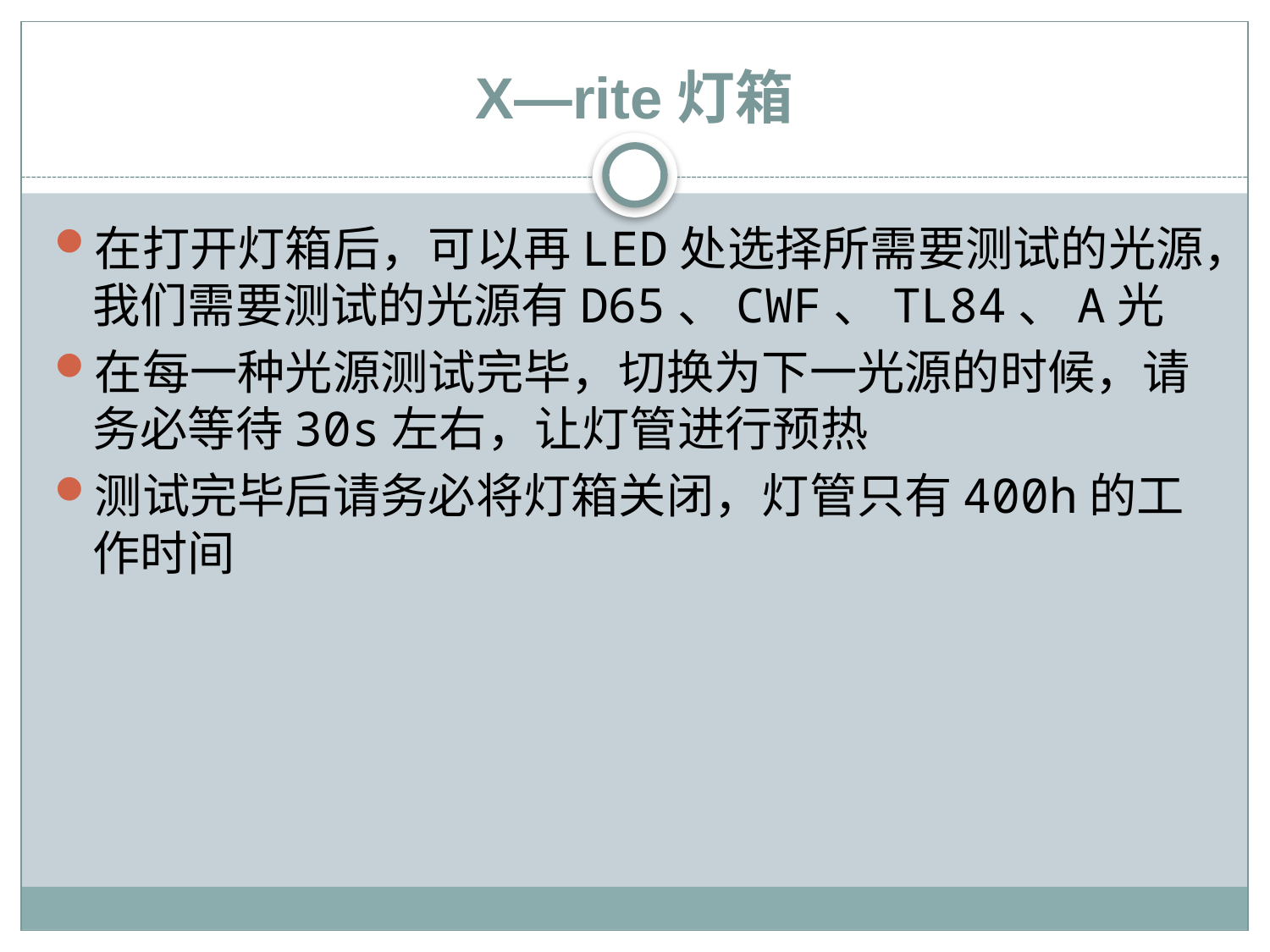

# X—rite灯箱
在打开灯箱后，可以再LED处选择所需要测试的光源，我们需要测试的光源有D65、CWF、TL84、A光
在每一种光源测试完毕，切换为下一光源的时候，请务必等待30s左右，让灯管进行预热
测试完毕后请务必将灯箱关闭，灯管只有400h的工作时间